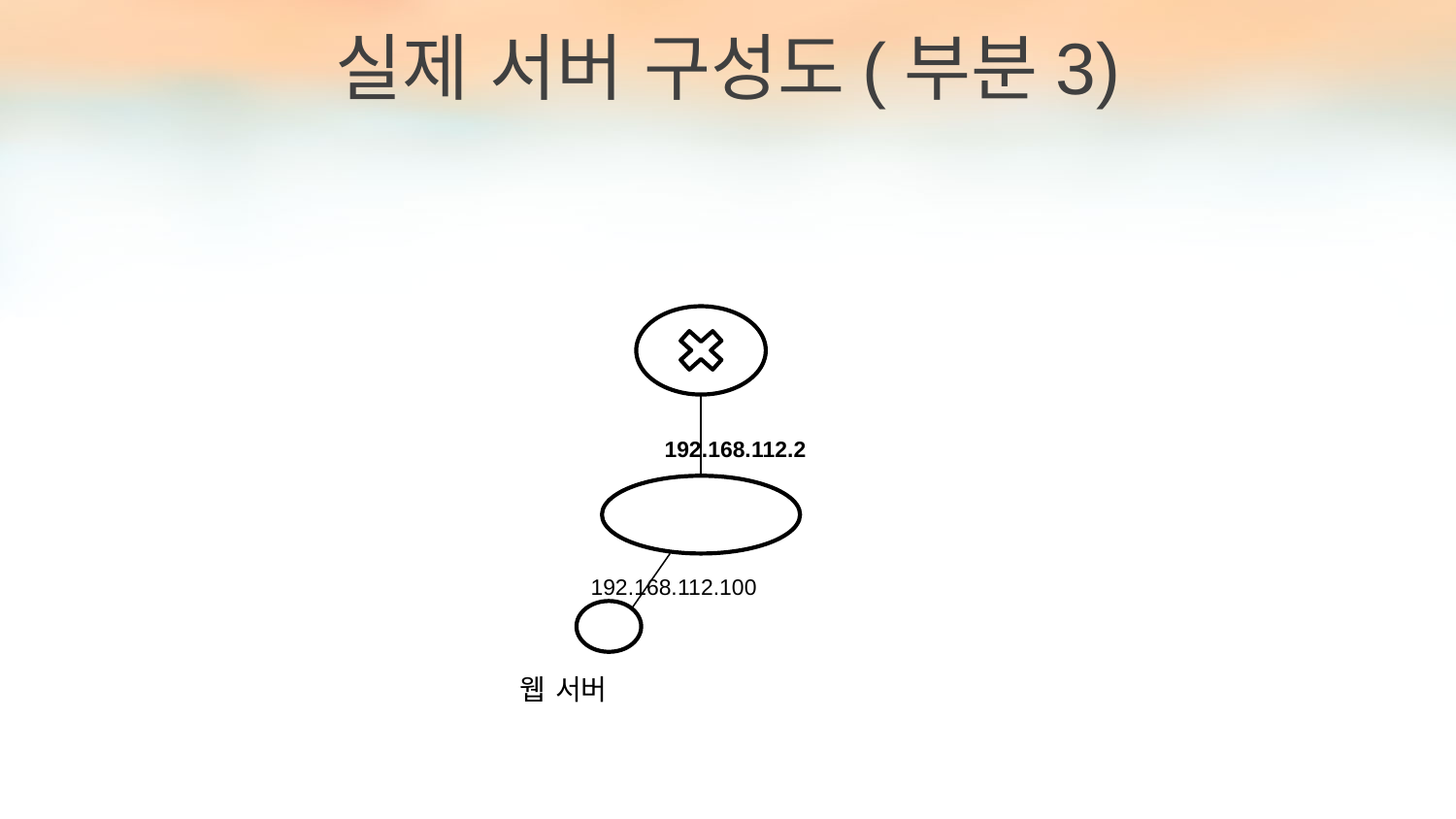

실제 서버 구성도(부분3)

192.168.112.2
192.168.112.100

웹 서버